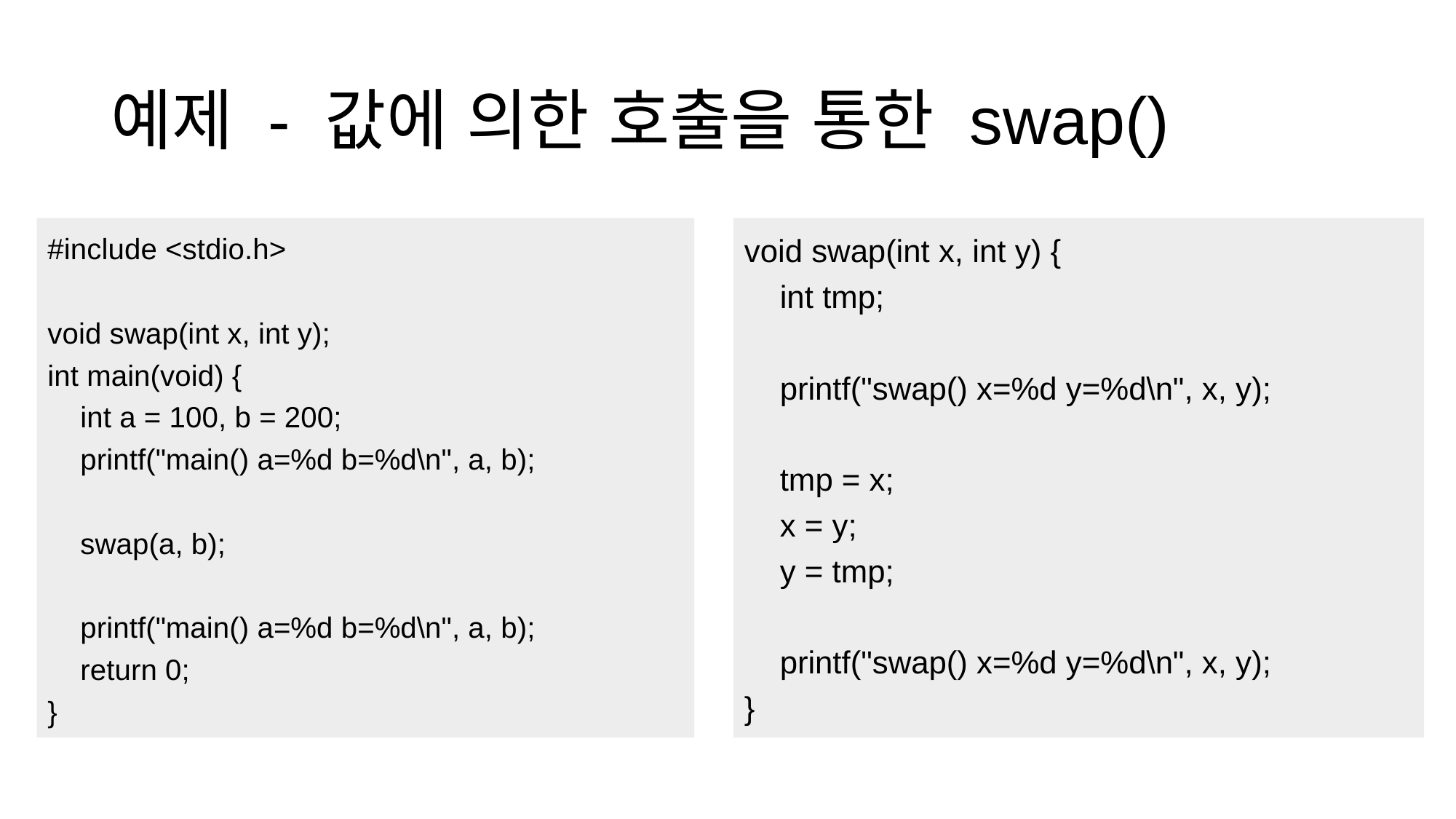

예제 - 값에 의한 호출을 통한 swap()
#include <stdio.h>

void swap(int x, int y);
int main(void) {
    int a = 100, b = 200;
    printf("main() a=%d b=%d\n", a, b);

    swap(a, b);

    printf("main() a=%d b=%d\n", a, b);
    return 0;
}
void swap(int x, int y) {
    int tmp;

    printf("swap() x=%d y=%d\n", x, y);

    tmp = x;
    x = y;
    y = tmp;

    printf("swap() x=%d y=%d\n", x, y);
}